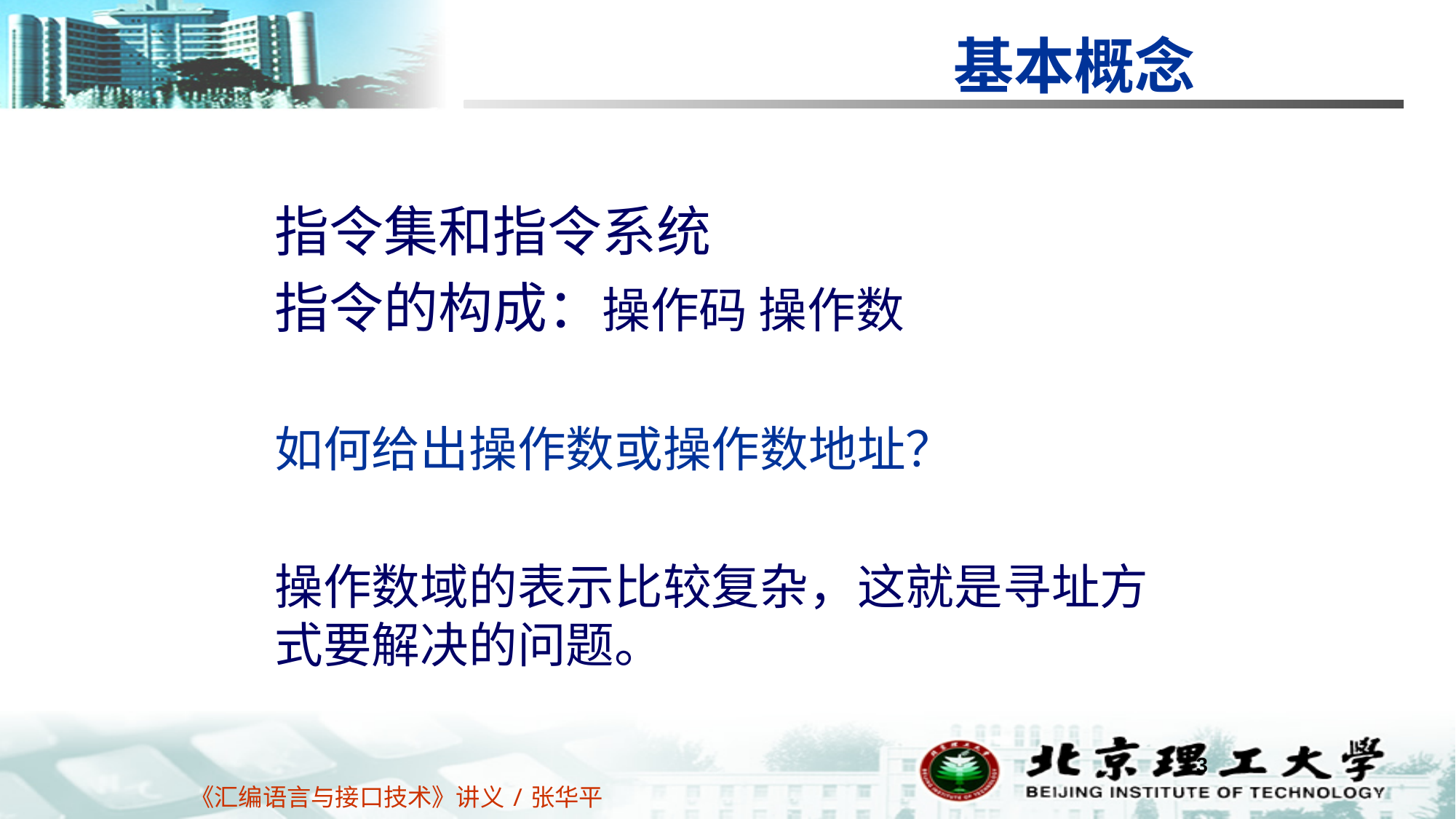

基本概念
指令集和指令系统
指令的构成：操作码 操作数

如何给出操作数或操作数地址？

操作数域的表示比较复杂，这就是寻址方式要解决的问题。
3